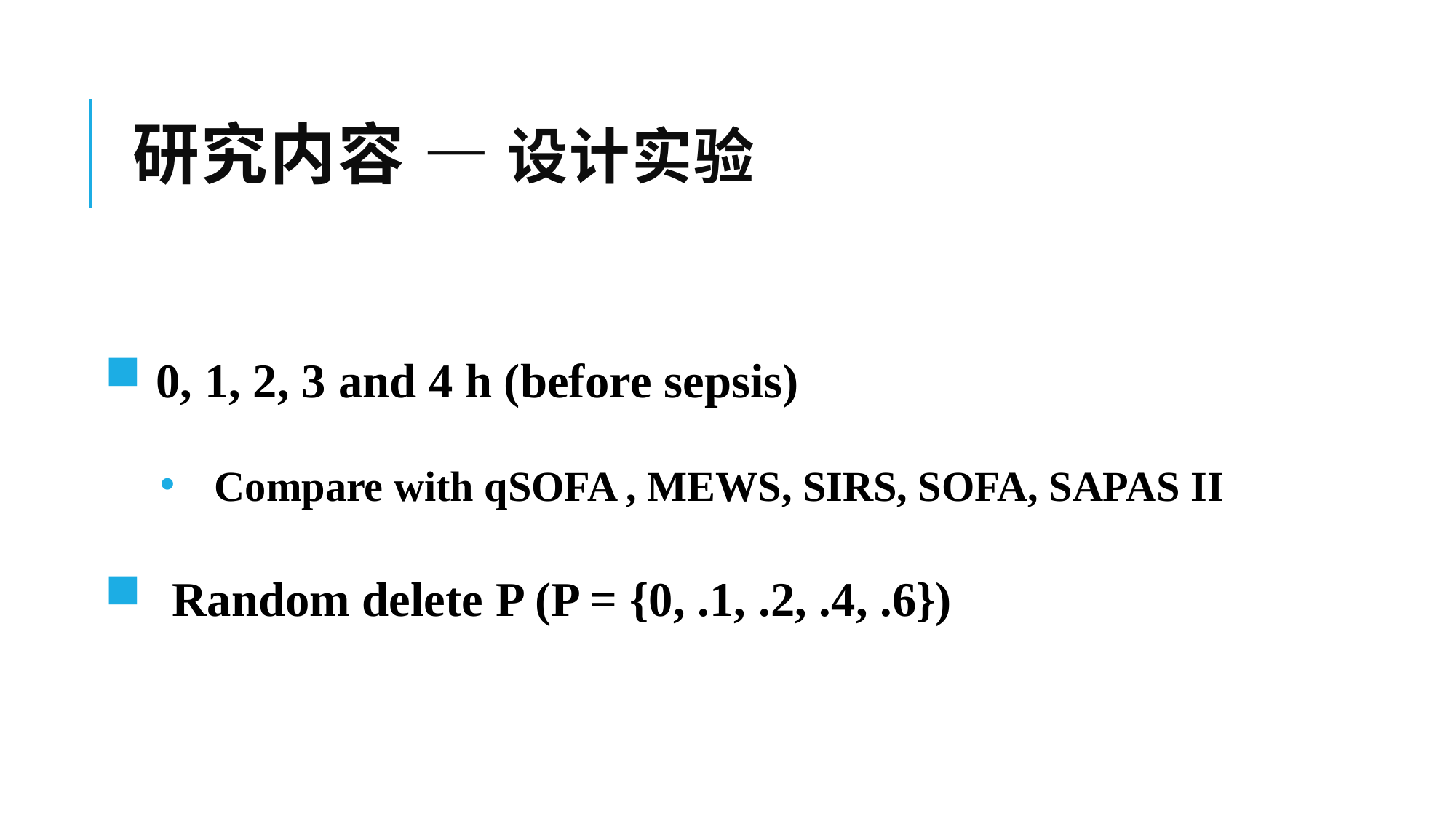

# 研究内容 — 设计实验
 0, 1, 2, 3 and 4 h (before sepsis)
Compare with qSOFA , MEWS, SIRS, SOFA, SAPAS II
 Random delete P (P = {0, .1, .2, .4, .6})